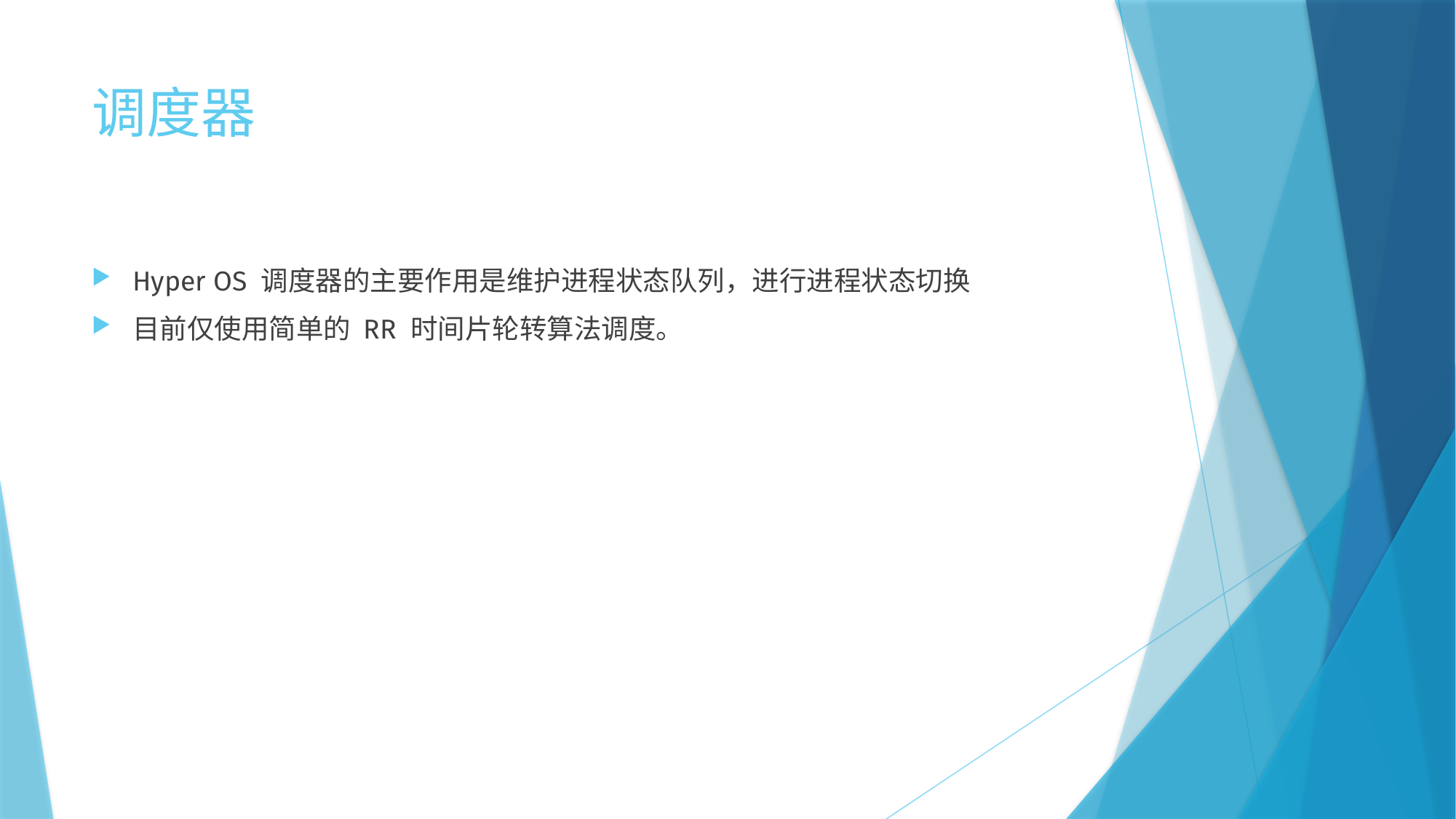

# 调度器
Hyper OS 调度器的主要作用是维护进程状态队列，进行进程状态切换
目前仅使用简单的 RR 时间片轮转算法调度。